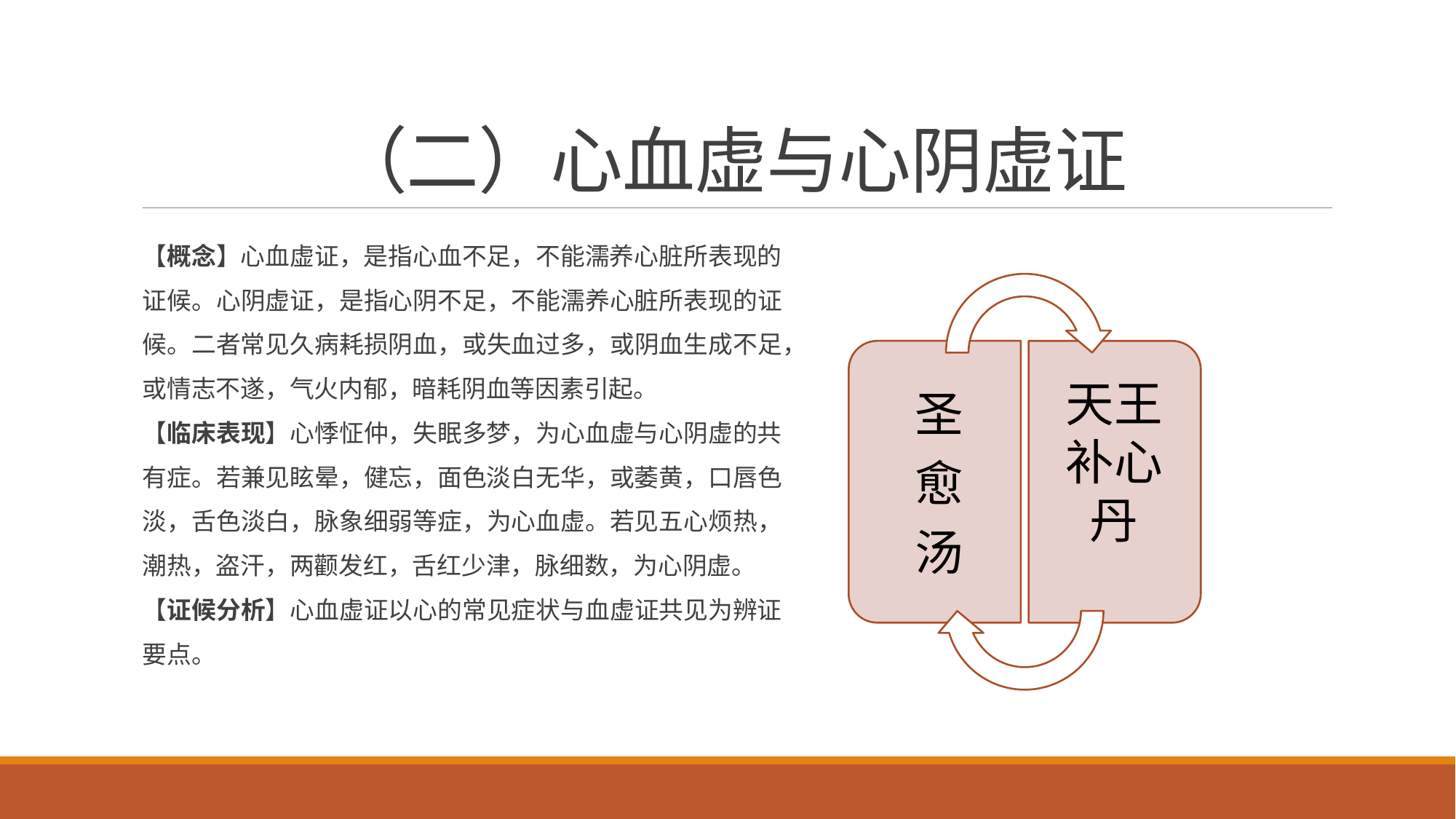

# （二）心血虚与心阴虚证
【概念】心血虚证，是指心血不足，不能濡养心脏所表现的证候。心阴虚证，是指心阴不足，不能濡养心脏所表现的证候。二者常见久病耗损阴血，或失血过多，或阴血生成不足，或情志不遂，气火内郁，暗耗阴血等因素引起。
【临床表现】心悸怔仲，失眠多梦，为心血虚与心阴虚的共有症。若兼见眩晕，健忘，面色淡白无华，或萎黄，口唇色淡，舌色淡白，脉象细弱等症，为心血虚。若见五心烦热，潮热，盗汗，两颧发红，舌红少津，脉细数，为心阴虚。
【证候分析】心血虚证以心的常见症状与血虚证共见为辨证要点。
圣
愈
汤
天王补心丹